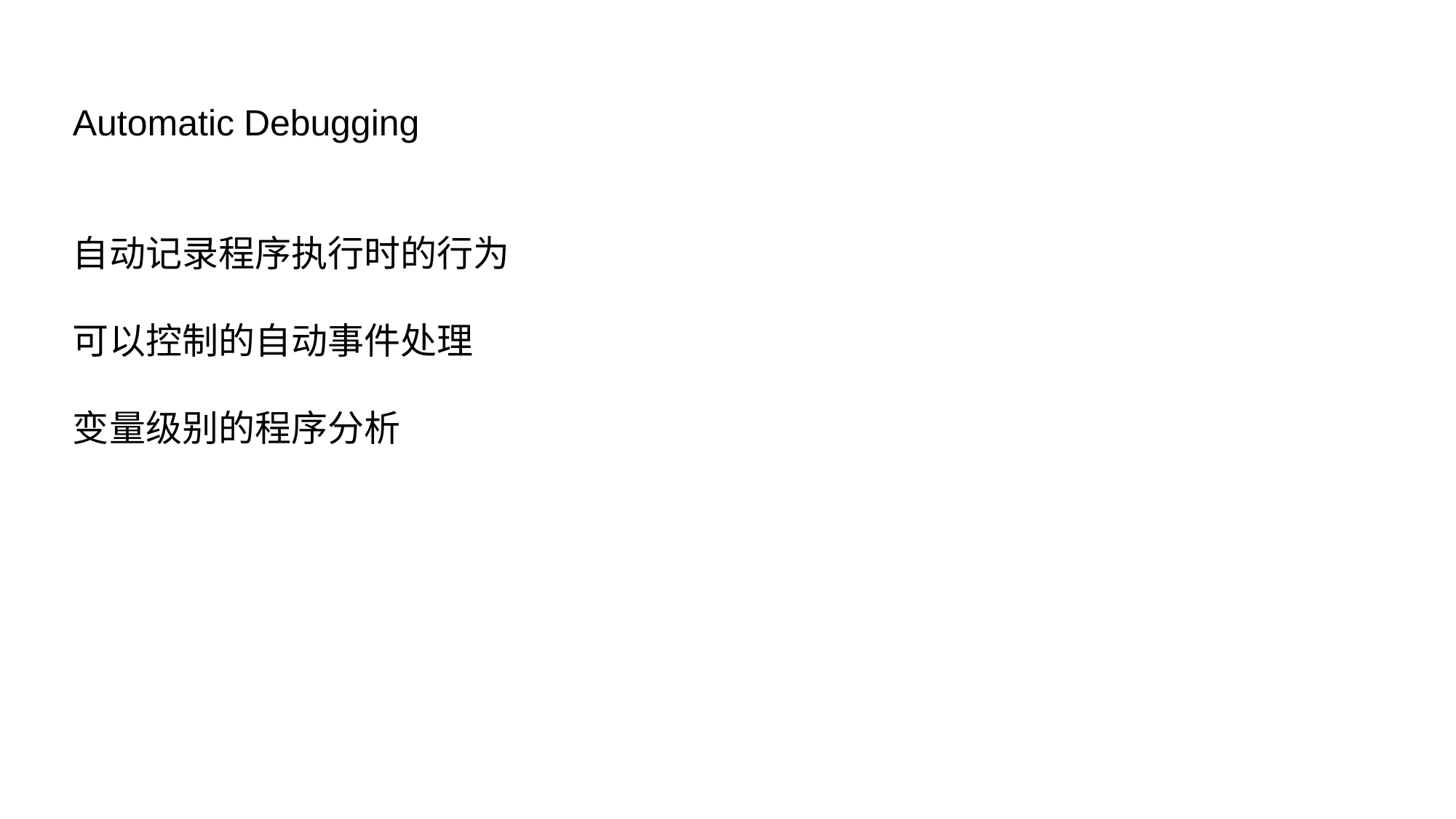

Automatic Debugging

自动记录程序执行时的行为

可以控制的自动事件处理

变量级别的程序分析